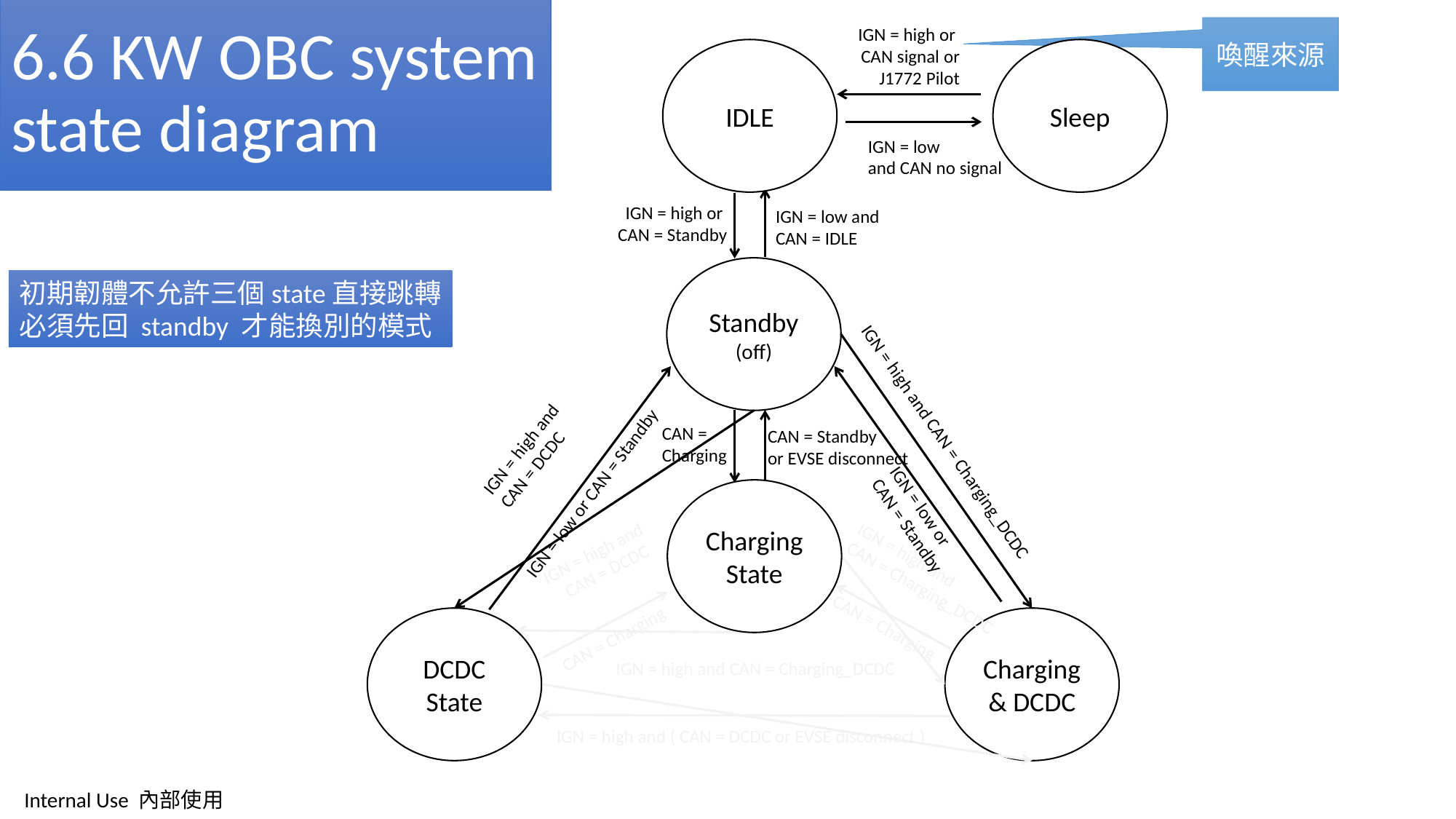

# 6.6 KW OBC system state diagram
IGN = high or
CAN signal or
J1772 Pilot
IDLE
Sleep
IGN = low
and CAN no signal
IGN = high or
CAN = Standby
IGN = low and
CAN = IDLE
Standby
(off)
CAN = Charging
IGN = high and
CAN = DCDC
CAN = Standby
or EVSE disconnect
IGN = low or CAN = Standby
IGN = high and CAN = Charging_DCDC
Charging State
IGN = low or
CAN = Standby
IGN = high and
CAN = DCDC
IGN = high and
CAN = Charging_DCDC
DCDC
State
Charging & DCDC
CAN = Charging
CAN = Charging
IGN = high and CAN = Charging_DCDC
IGN = high and ( CAN = DCDC or EVSE disconnect )

喚醒來源
初期韌體不允許三個state直接跳轉
必須先回 standby 才能換別的模式